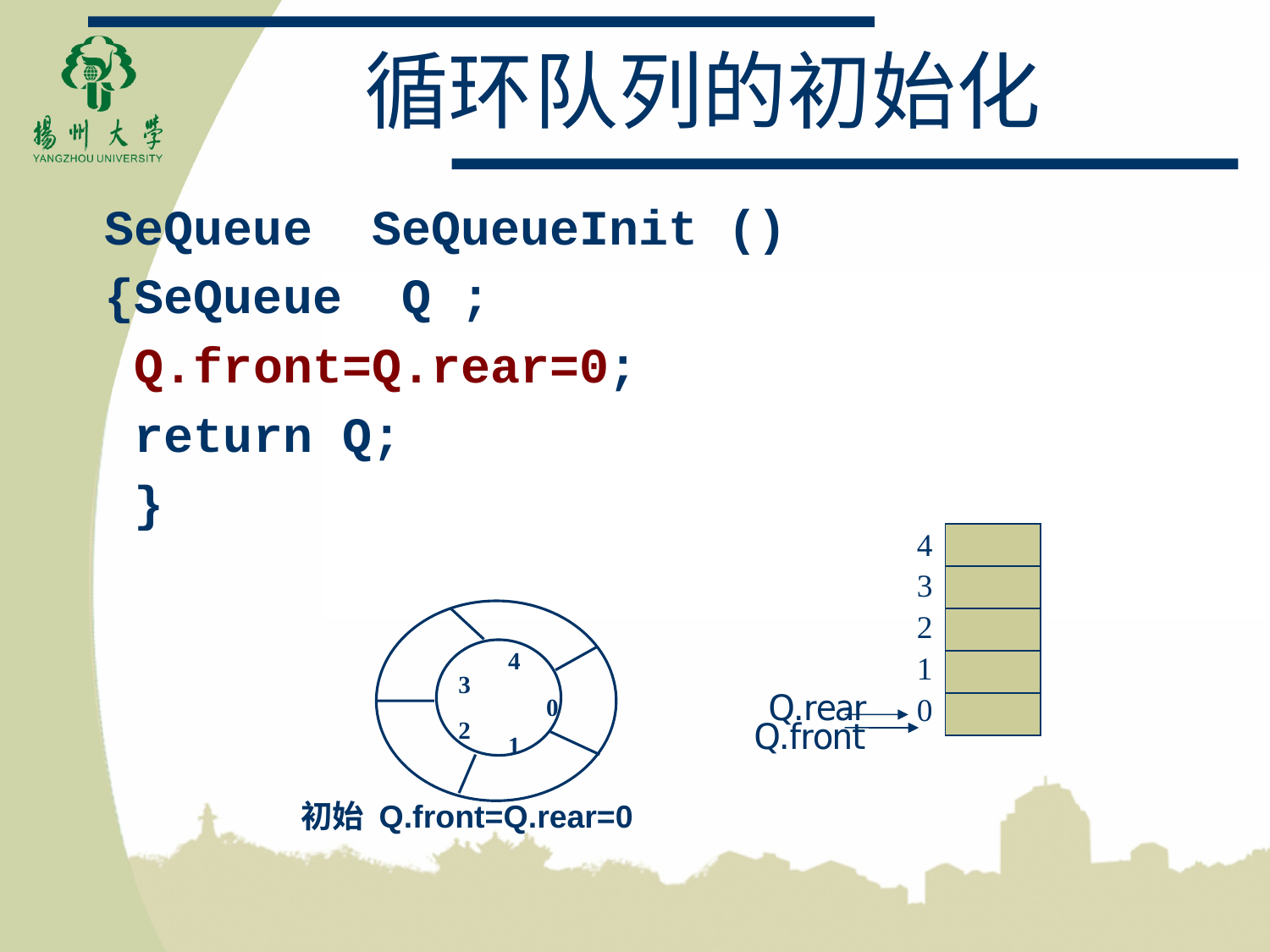

# 循环队列的初始化
SeQueue  SeQueueInit ()
{SeQueue  Q ;
 Q.front=Q.rear=0;
 return Q;
 }

4
3
2
1
0

4

3
0

2
1

初始 Q.front=Q.rear=0

Q.rear

Q.front